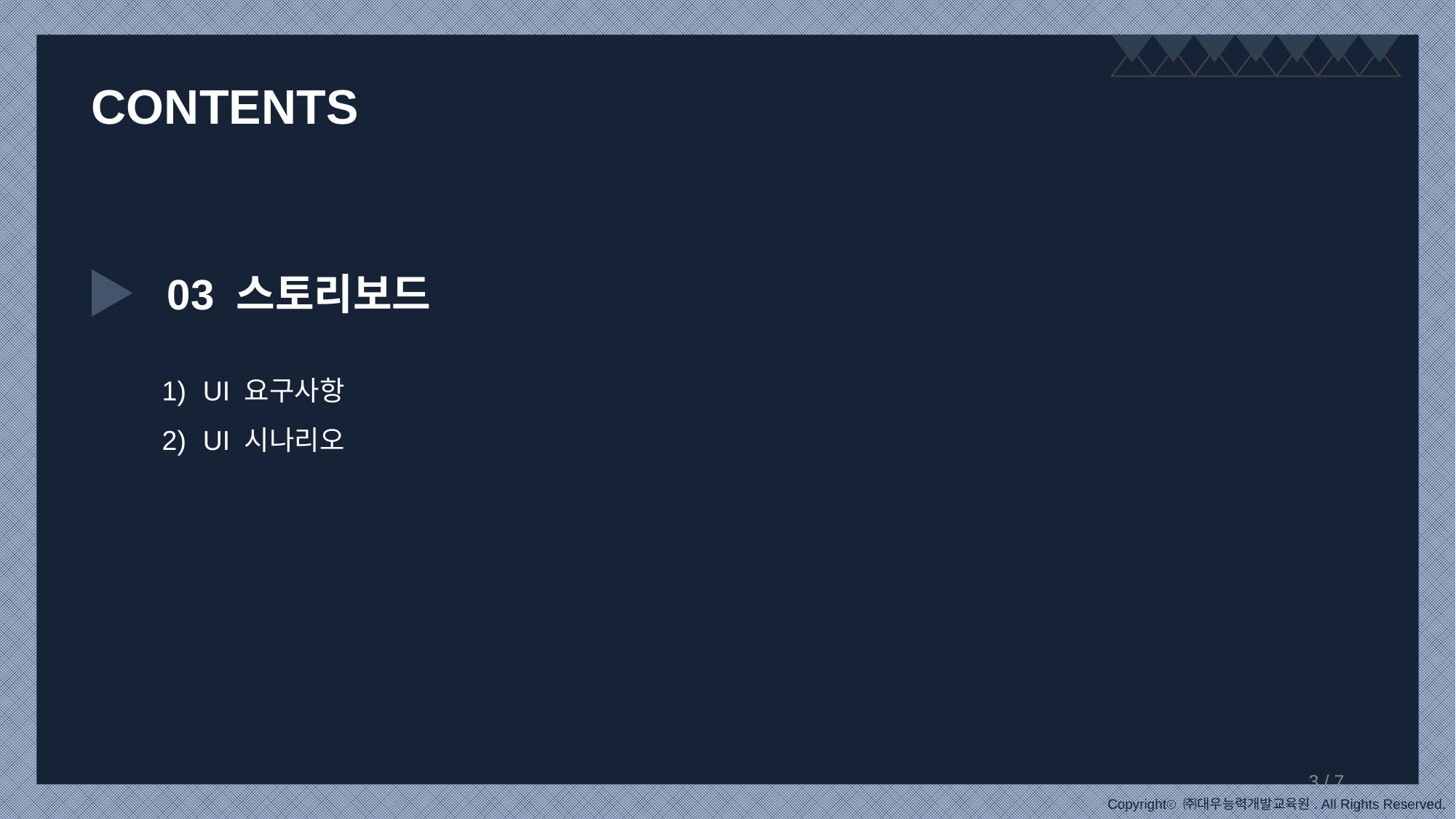

CONTENTS
03 스토리보드

UI 요구사항
UI 시나리오
3 / 7